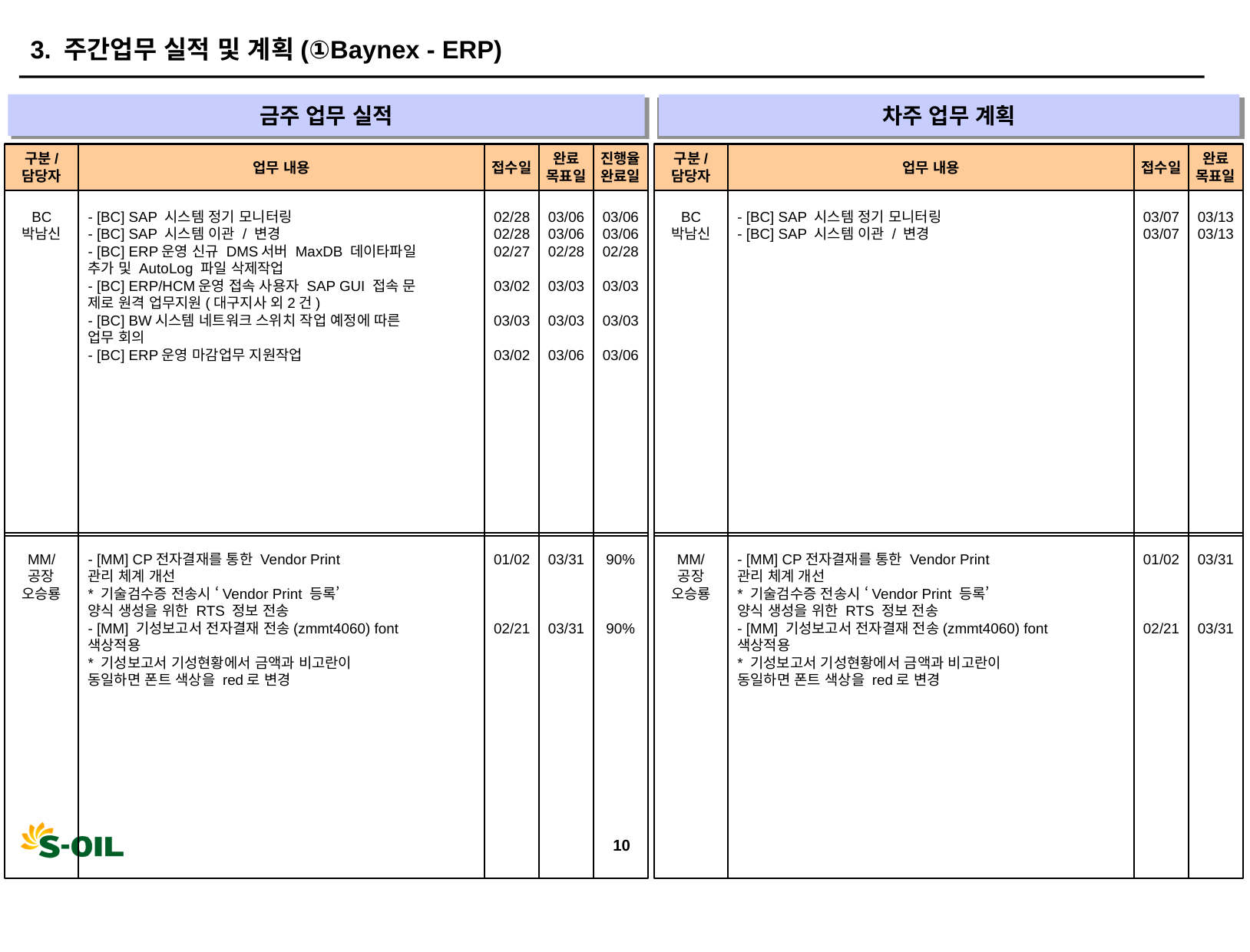

3. 주간업무 실적 및 계획(①Baynex - ERP)
금주 업무 실적
차주 업무 계획
" "
" "
구분/
담당자
업무 내용
접수일
완료
목표일
진행율
완료일
구분/
담당자
업무 내용
접수일
완료
목표일
BC
박남신

- [BC] SAP 시스템 정기 모니터링
- [BC] SAP 시스템 이관 / 변경
- [BC] ERP운영 신규 DMS서버 MaxDB 데이타파일
추가 및 AutoLog 파일 삭제작업
- [BC] ERP/HCM운영 접속 사용자 SAP GUI 접속 문
제로 원격 업무지원(대구지사 외2건)
- [BC] BW시스템 네트워크 스위치 작업 예정에 따른
업무 회의
- [BC] ERP운영 마감업무 지원작업
02/28
02/28
02/27
03/02
03/03
03/02
03/06
03/06
02/28
03/03
03/03
03/06
03/06
03/06
02/28
03/03
03/03
03/06
BC
박남신

- [BC] SAP 시스템 정기 모니터링
- [BC] SAP 시스템 이관 / 변경
03/07
03/07
03/13
03/13
MM/
공장
오승룡

- [MM] CP전자결재를 통한 Vendor Print
관리 체계 개선
* 기술검수증 전송시 ‘Vendor Print 등록’
양식 생성을 위한 RTS 정보 전송
- [MM] 기성보고서 전자결재 전송(zmmt4060) font
색상적용
* 기성보고서 기성현황에서 금액과 비고란이
동일하면 폰트 색상을 red로 변경
01/02
02/21
03/31
03/31
90%
90%
MM/
공장
오승룡

- [MM] CP전자결재를 통한 Vendor Print
관리 체계 개선
* 기술검수증 전송시 ‘Vendor Print 등록’
양식 생성을 위한 RTS 정보 전송
- [MM] 기성보고서 전자결재 전송(zmmt4060) font
색상적용
* 기성보고서 기성현황에서 금액과 비고란이
동일하면 폰트 색상을 red로 변경
01/02
02/21
03/31
03/31